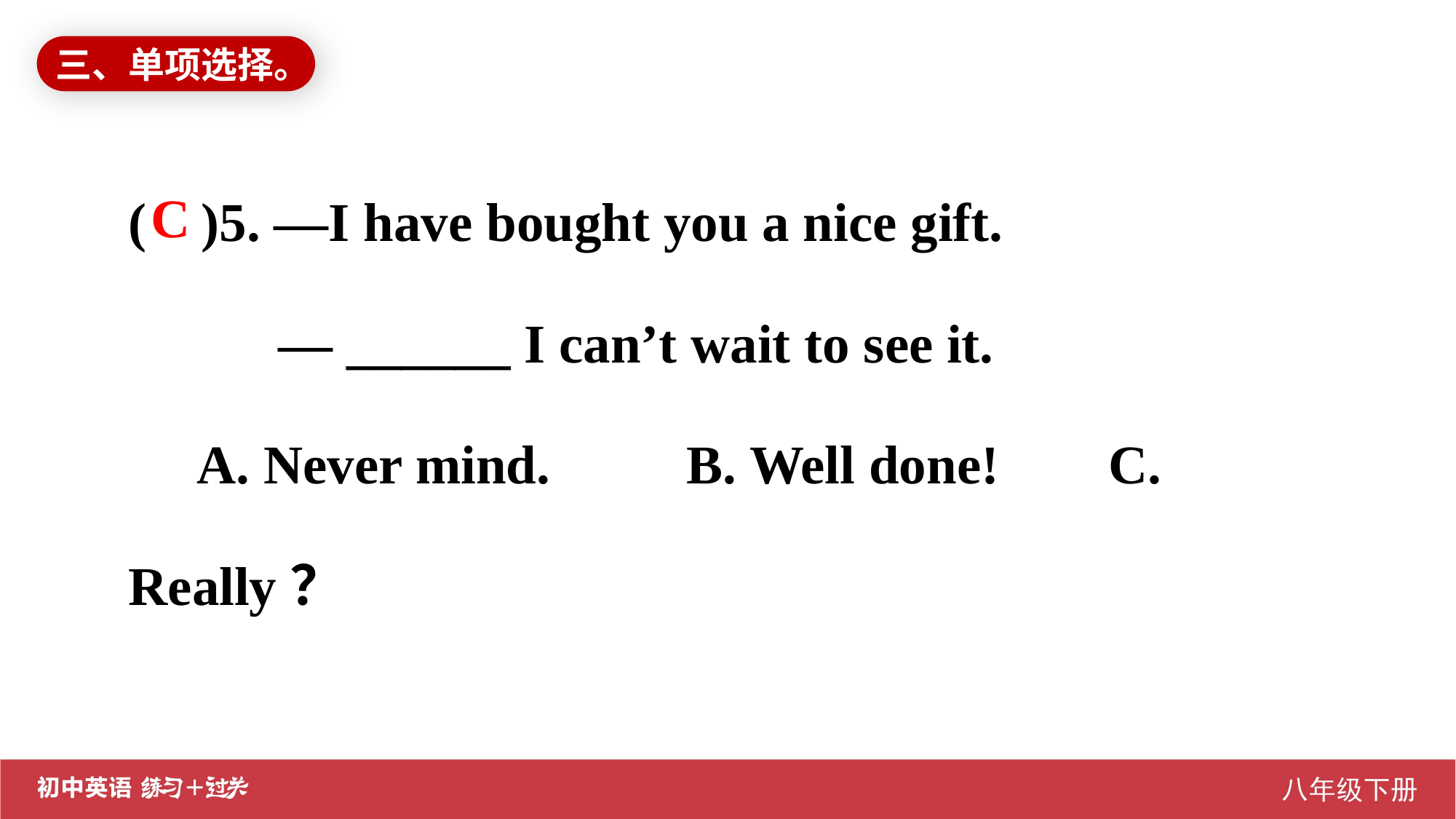

三、单项选择。
(    )5. —I have bought you a nice gift.
           — ______ I can’t wait to see it.
     A. Never mind.          B. Well done!        C. Really？
C